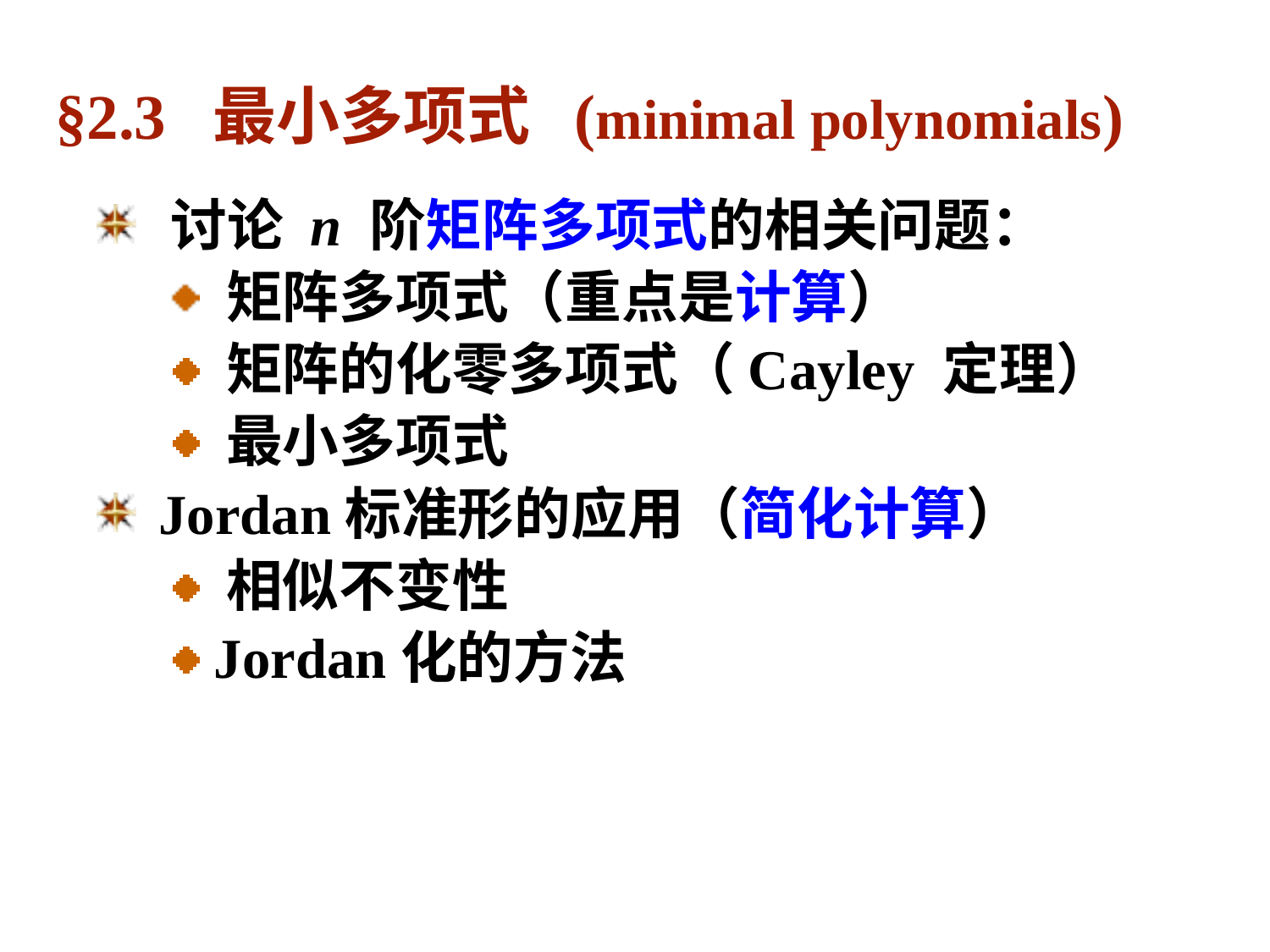

# §2.3  最小多项式  (minimal polynomials)
 讨论 n 阶矩阵多项式的相关问题：
 矩阵多项式（重点是计算）
 矩阵的化零多项式（Cayley 定理）
 最小多项式
 Jordan标准形的应用（简化计算）
 相似不变性
 Jordan化的方法